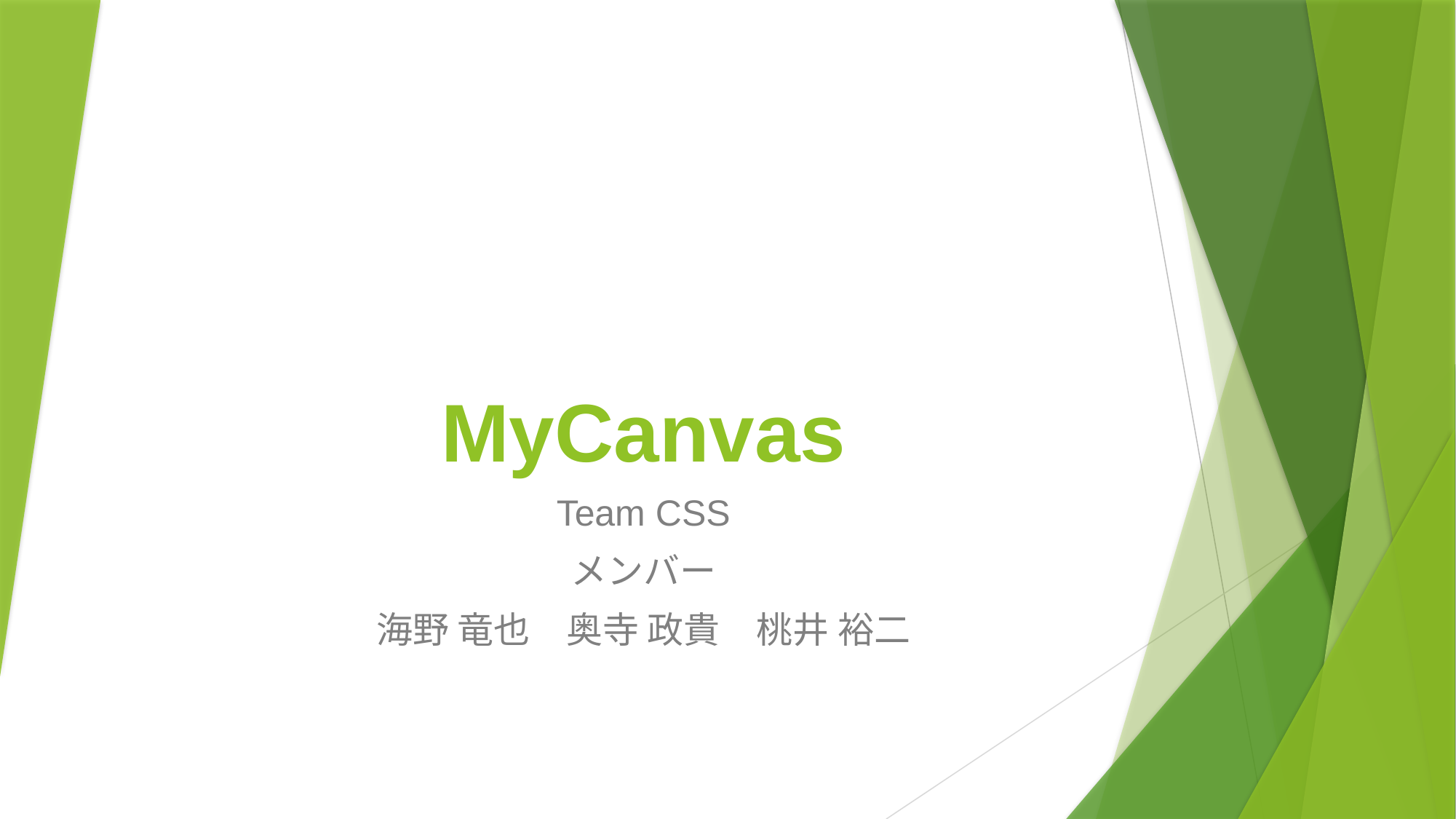

# MyCanvas
Team CSS
メンバー
海野 竜也　奥寺 政貴　桃井 裕二